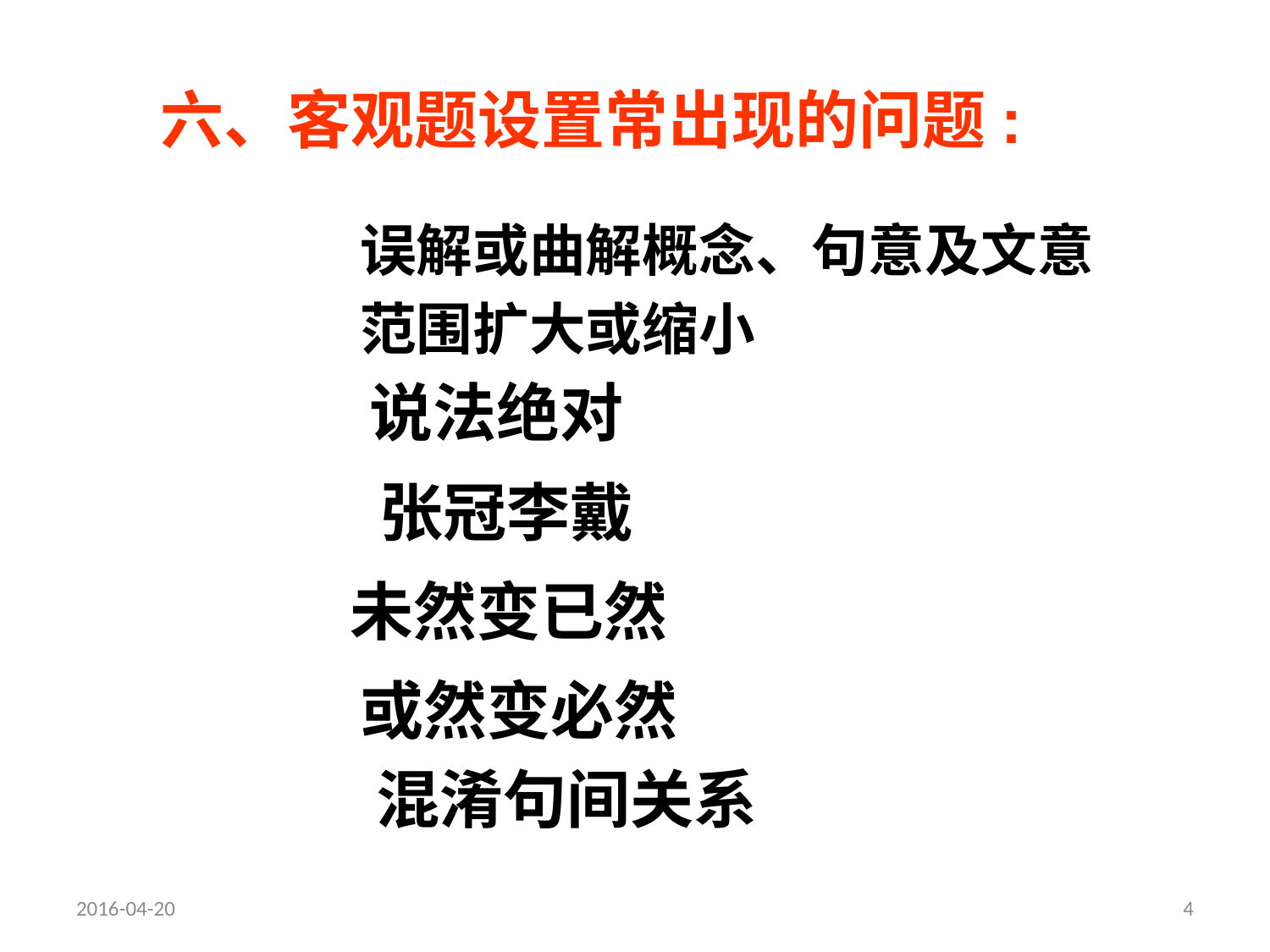

六、客观题设置常出现的问题:
误解或曲解概念、句意及文意
范围扩大或缩小

说法绝对
张冠李戴
未然变已然
或然变必然
    混淆句间关系
2016-04-20
4